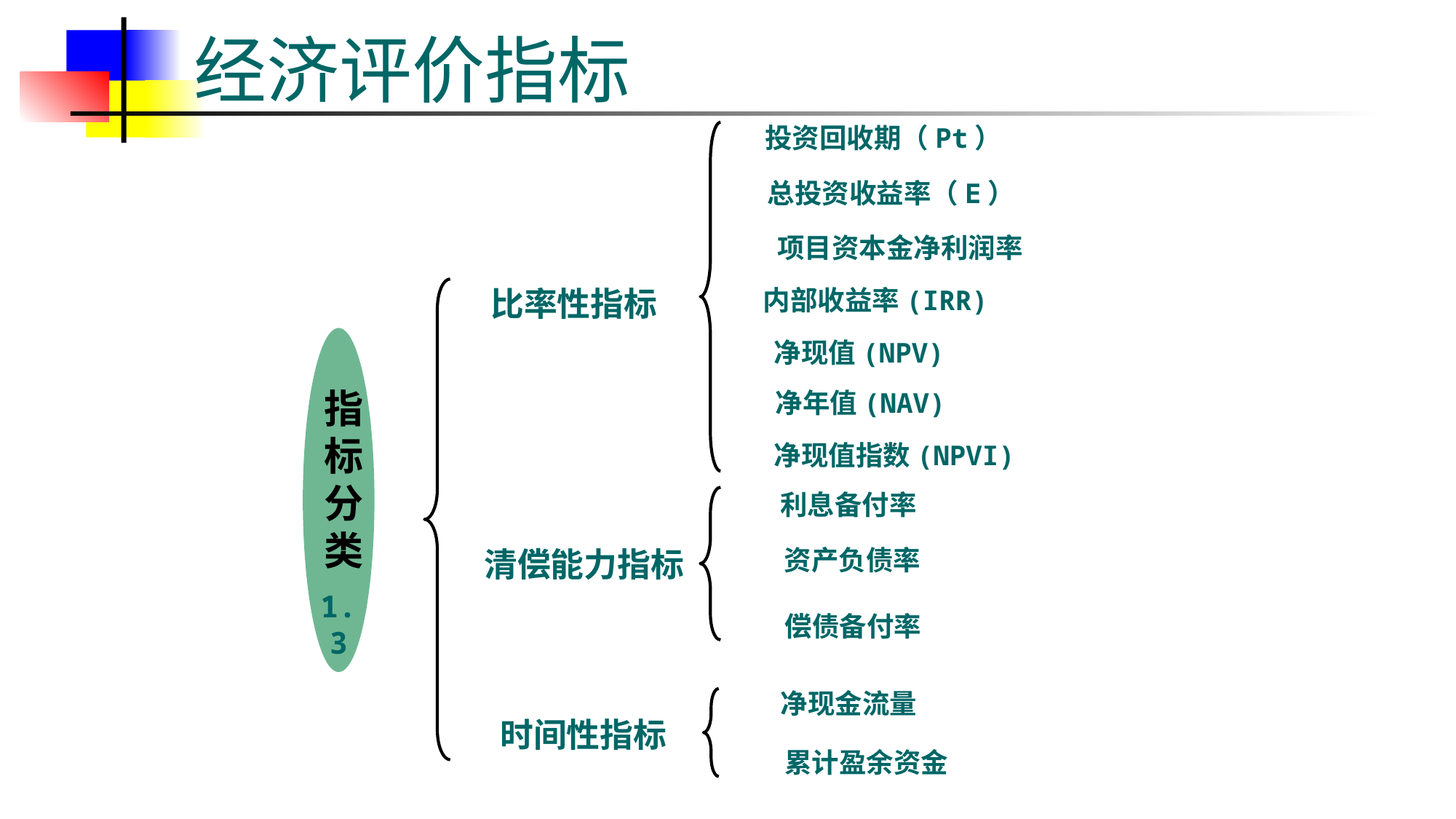

# 经济评价指标
投资回收期（Pt）

总投资收益率（E）
 项目资本金净利润率
比率性指标
内部收益率(IRR)

指标分类
净现值(NPV)
净年值(NAV)
净现值指数(NPVI)
利息备付率

清偿能力指标
资产负债率
1.3
偿债备付率
净现金流量

时间性指标
累计盈余资金